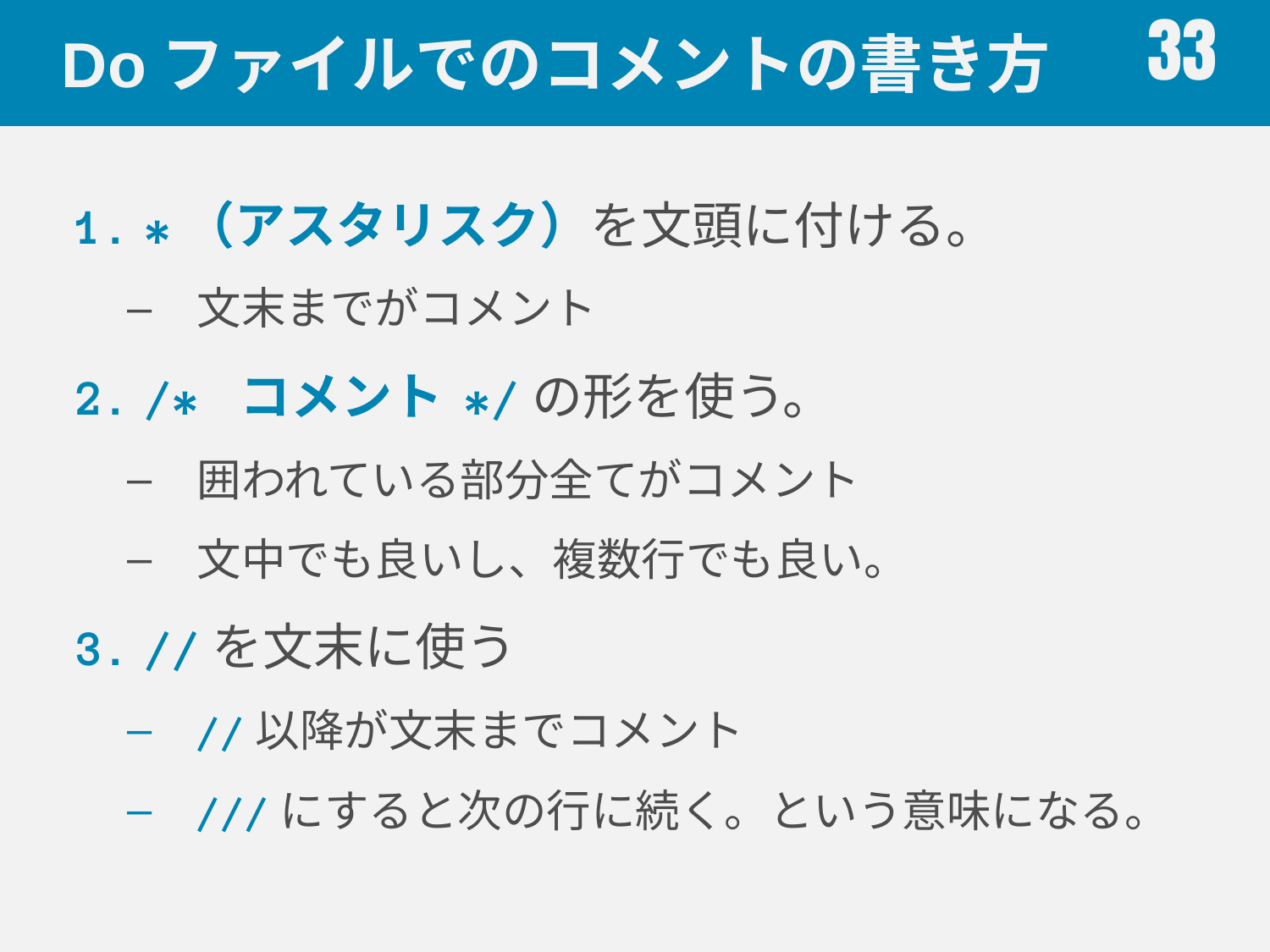

# Doファイルでのコメントの書き方
 33
*（アスタリスク）を文頭に付ける。
文末までがコメント
/* コメント */の形を使う。
囲われている部分全てがコメント
文中でも良いし、複数行でも良い。
//を文末に使う
//以降が文末までコメント
///にすると次の行に続く。という意味になる。